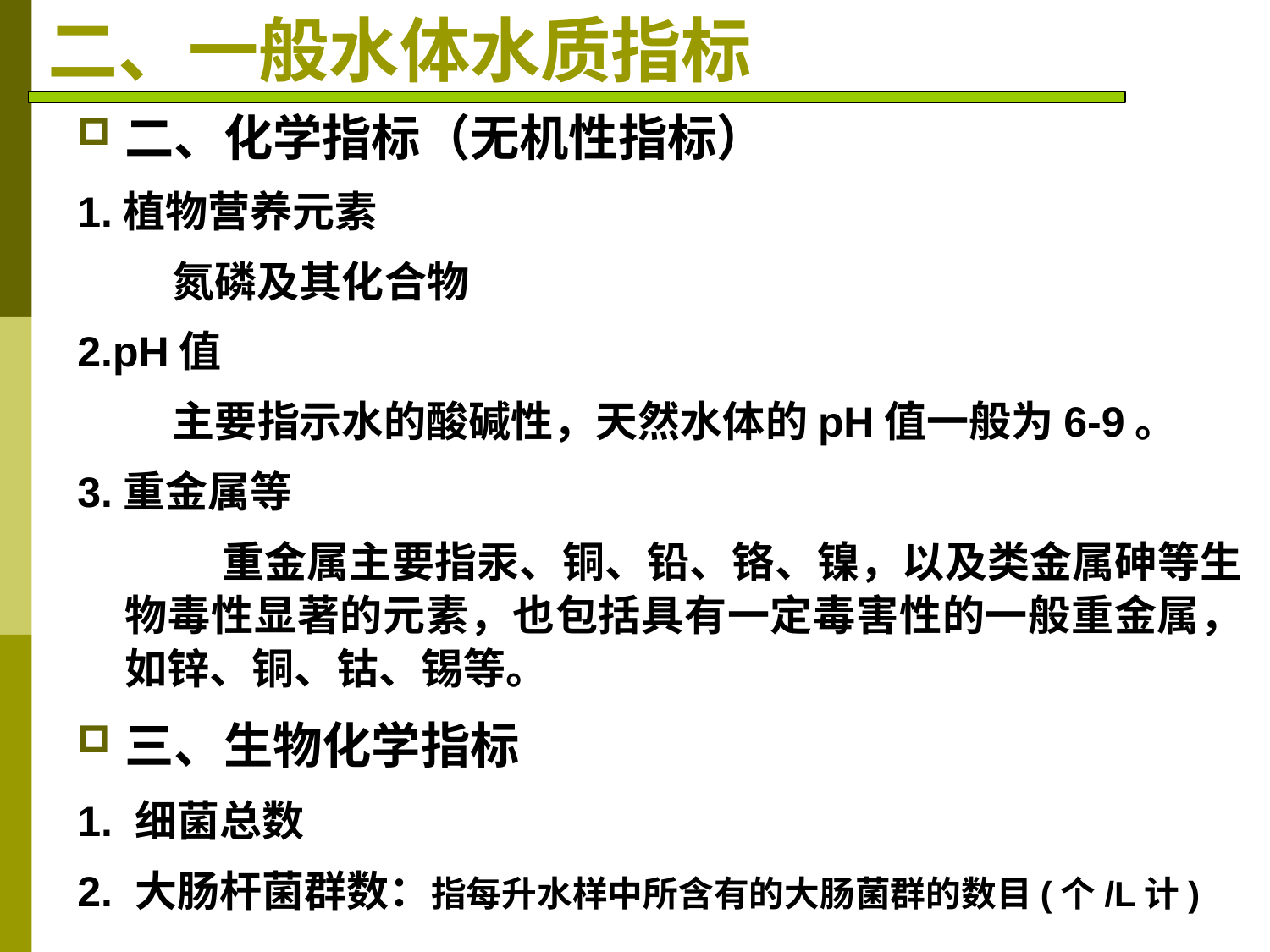

# 二、一般水体水质指标

二、化学指标（无机性指标）
1.植物营养元素
氮磷及其化合物
2.pH值
主要指示水的酸碱性，天然水体的pH值一般为6-9。
3.重金属等
    重金属主要指汞、铜、铅、铬、镍，以及类金属砷等生物毒性显著的元素，也包括具有一定毒害性的一般重金属，如锌、铜、钴、锡等。
三、生物化学指标
1. 细菌总数
2. 大肠杆菌群数：指每升水样中所含有的大肠菌群的数目(个/L计)